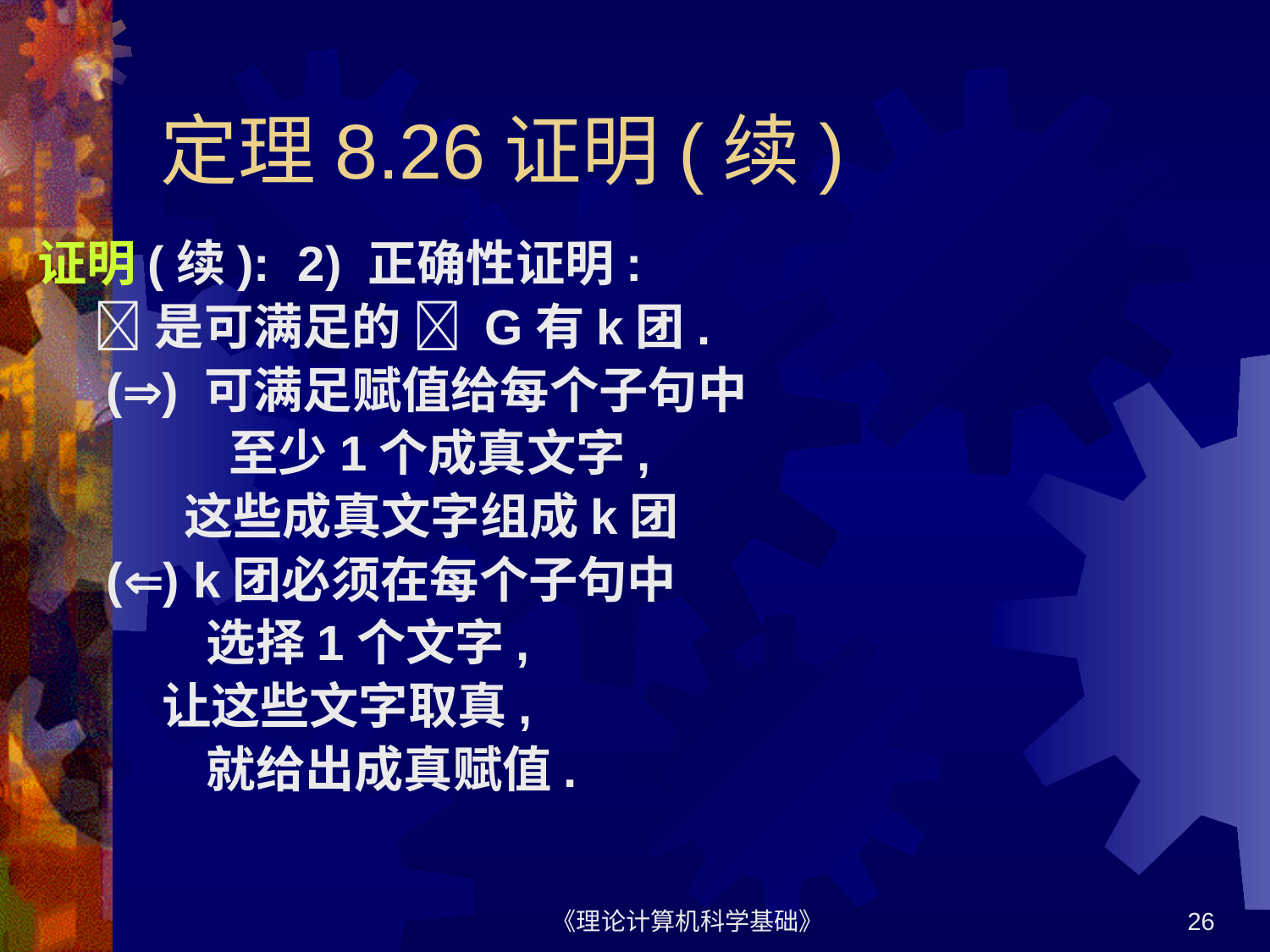

# 定理8.26证明(续)
证明(续):  2) 正确性证明:
     φ是可满足的 ⇔ G有k团.
     (⇒) 可满足赋值给每个子句中
                至少1个成真文字,
            这些成真文字组成k团
     (⇐) k团必须在每个子句中
              选择1个文字,
          让这些文字取真,
              就给出成真赋值.
《理论计算机科学基础》
26